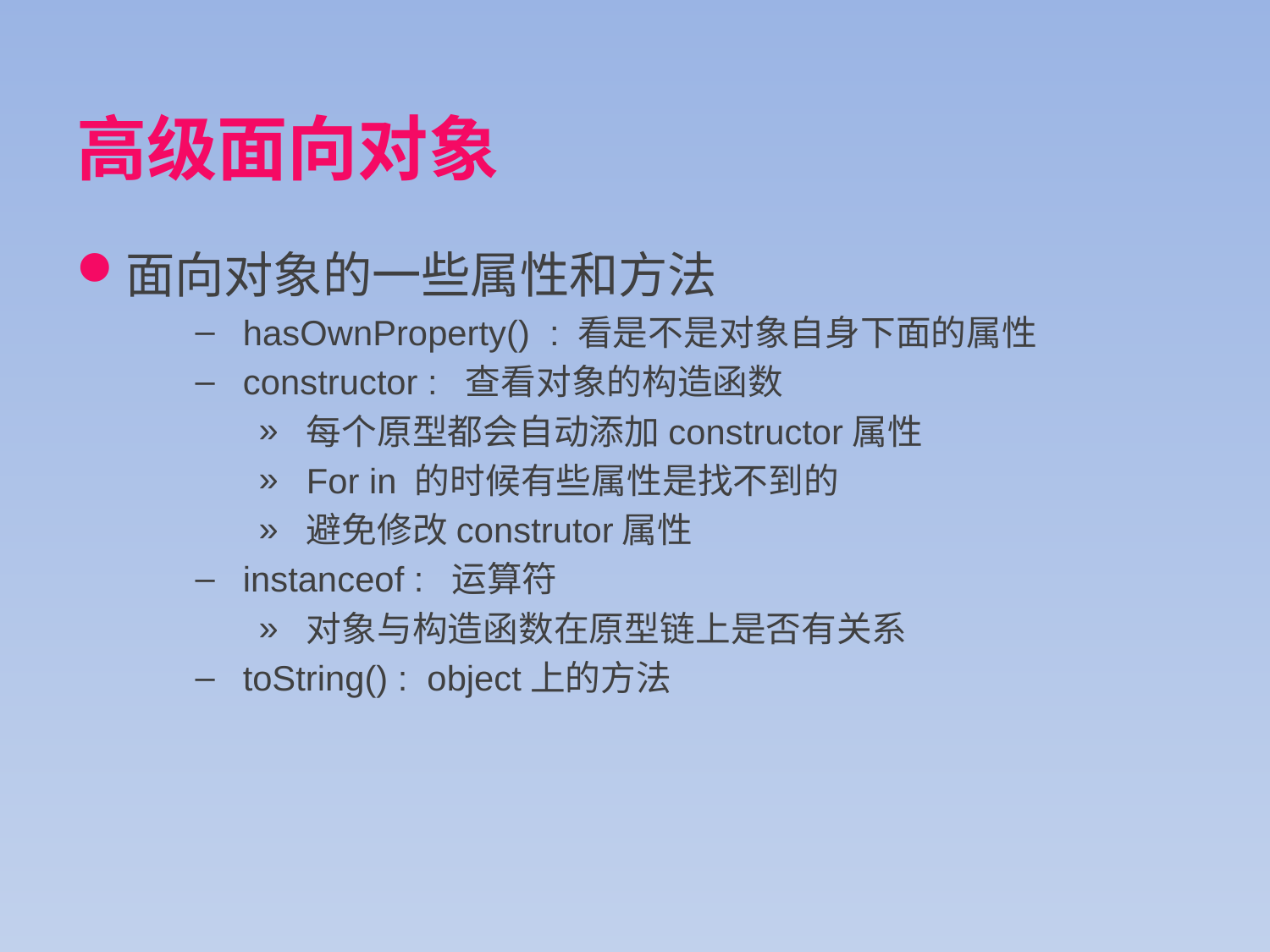

# 高级面向对象
面向对象的一些属性和方法
hasOwnProperty()  : 看是不是对象自身下面的属性
constructor :  查看对象的构造函数
每个原型都会自动添加constructor属性
For in 的时候有些属性是找不到的
避免修改construtor属性
instanceof :  运算符
对象与构造函数在原型链上是否有关系
toString() :  object上的方法